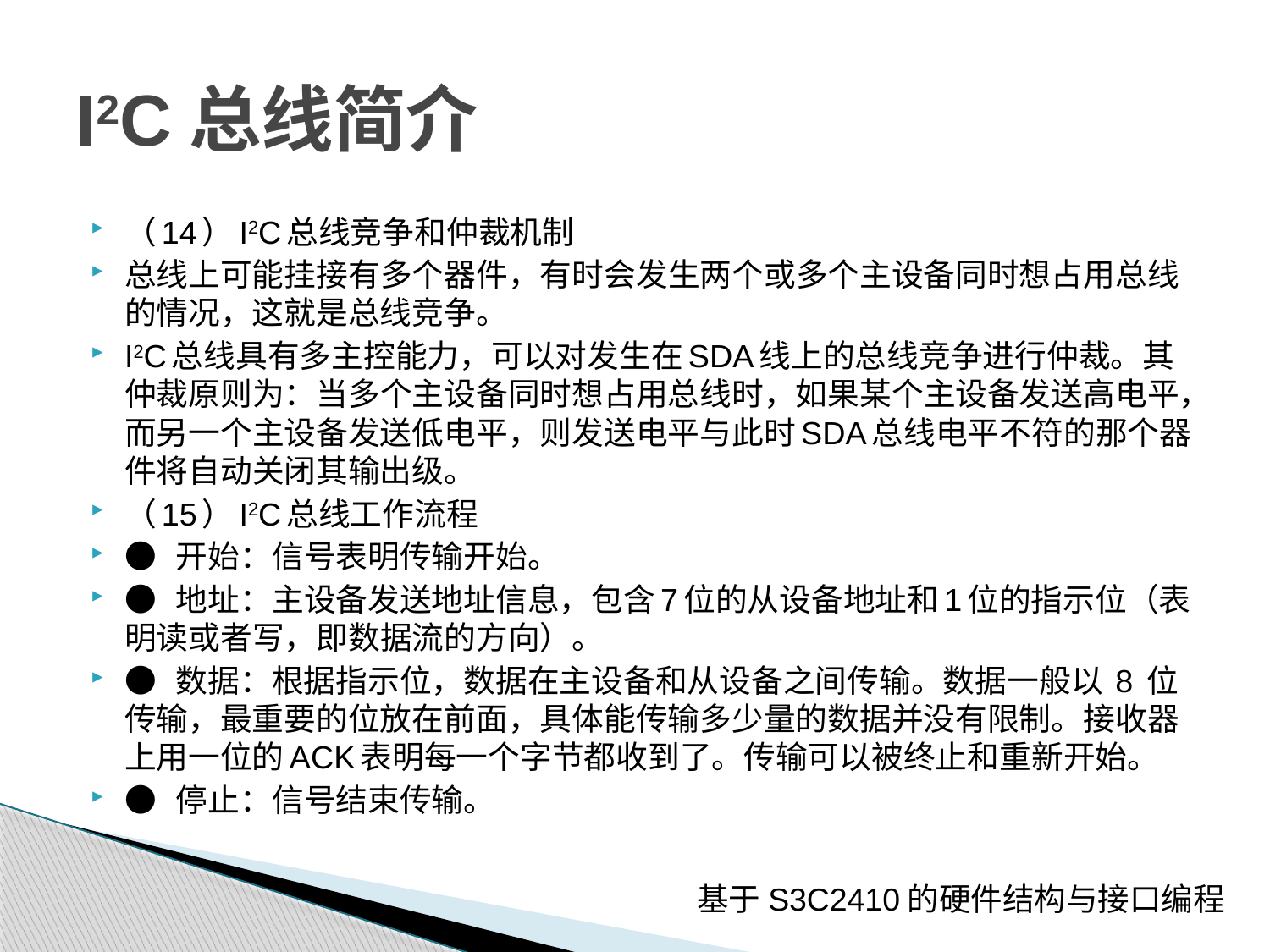

# I2C总线简介
（14）I2C总线竞争和仲裁机制
总线上可能挂接有多个器件，有时会发生两个或多个主设备同时想占用总线的情况，这就是总线竞争。
I2C总线具有多主控能力，可以对发生在SDA线上的总线竞争进行仲裁。其仲裁原则为：当多个主设备同时想占用总线时，如果某个主设备发送高电平，而另一个主设备发送低电平，则发送电平与此时SDA总线电平不符的那个器件将自动关闭其输出级。
（15）I2C总线工作流程
●  开始：信号表明传输开始。
●  地址：主设备发送地址信息，包含7位的从设备地址和1位的指示位（表明读或者写，即数据流的方向）。
●  数据：根据指示位，数据在主设备和从设备之间传输。数据一般以 8 位传输，最重要的位放在前面，具体能传输多少量的数据并没有限制。接收器上用一位的ACK表明每一个字节都收到了。传输可以被终止和重新开始。
●  停止：信号结束传输。

基于S3C2410的硬件结构与接口编程